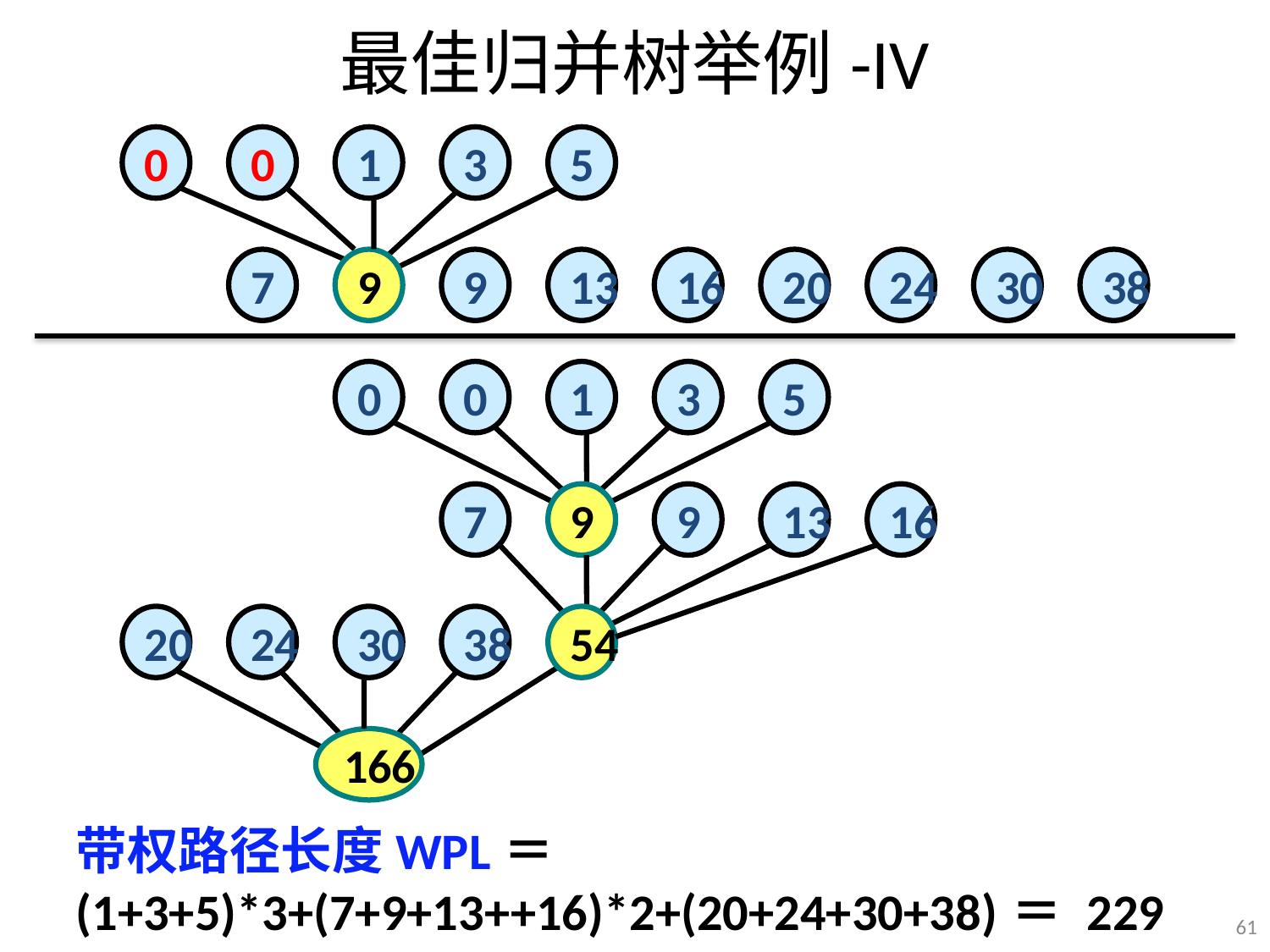

# 最佳归并树举例-IV
0
0
1
3
5

7
9
9
13
16
20
24
30
38
0
0
1
3
5

7
9
9
13
16

20
24
30
38
54

166
带权路径长度WPL＝
(1+3+5)*3+(7+9+13++16)*2+(20+24+30+38)＝ 229
61